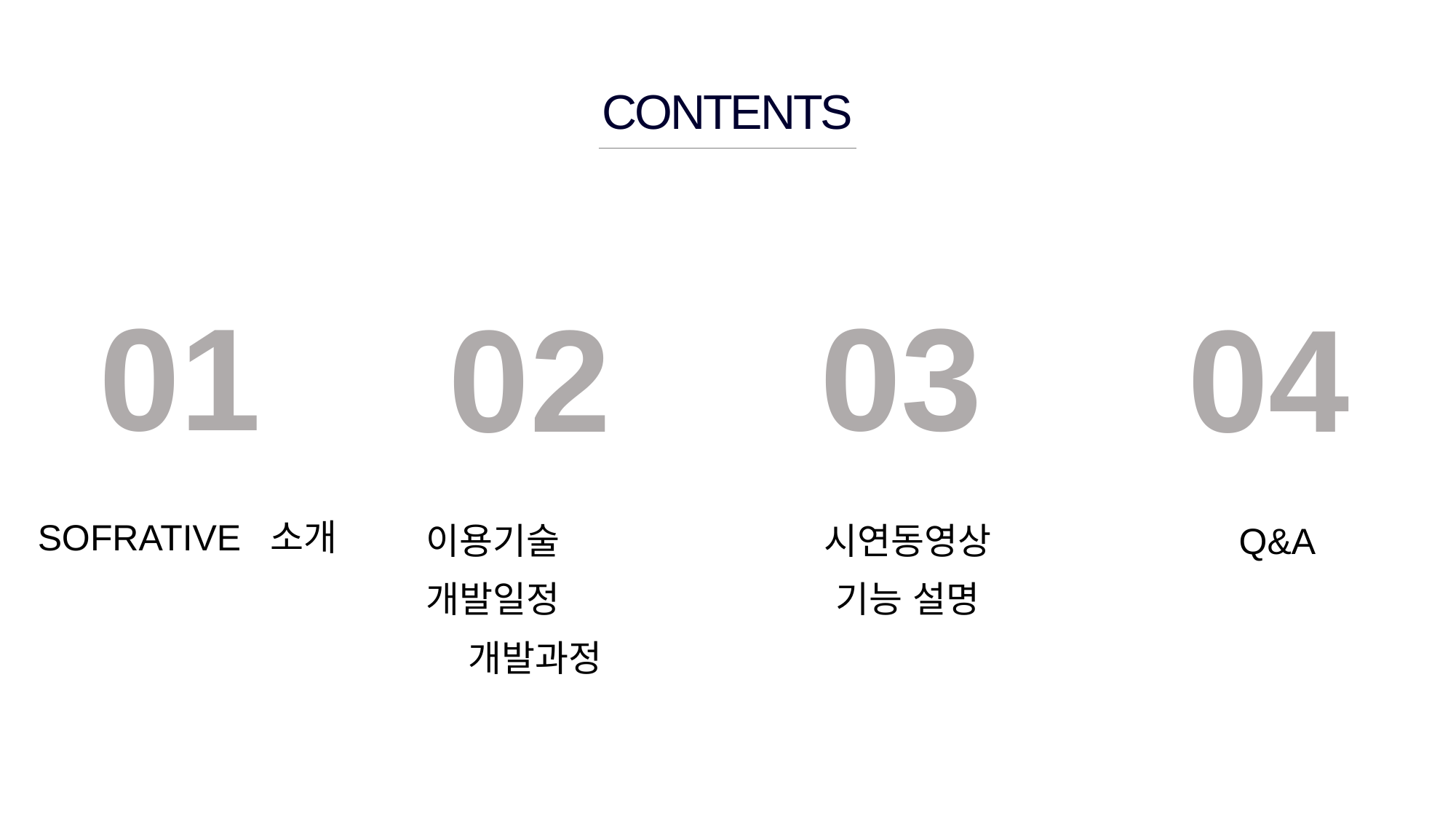

CONTENTS
01
03
02
04
SOFRATIVE  소개
이용기술
시연동영상
Q&A
개발일정
기능 설명
개발과정